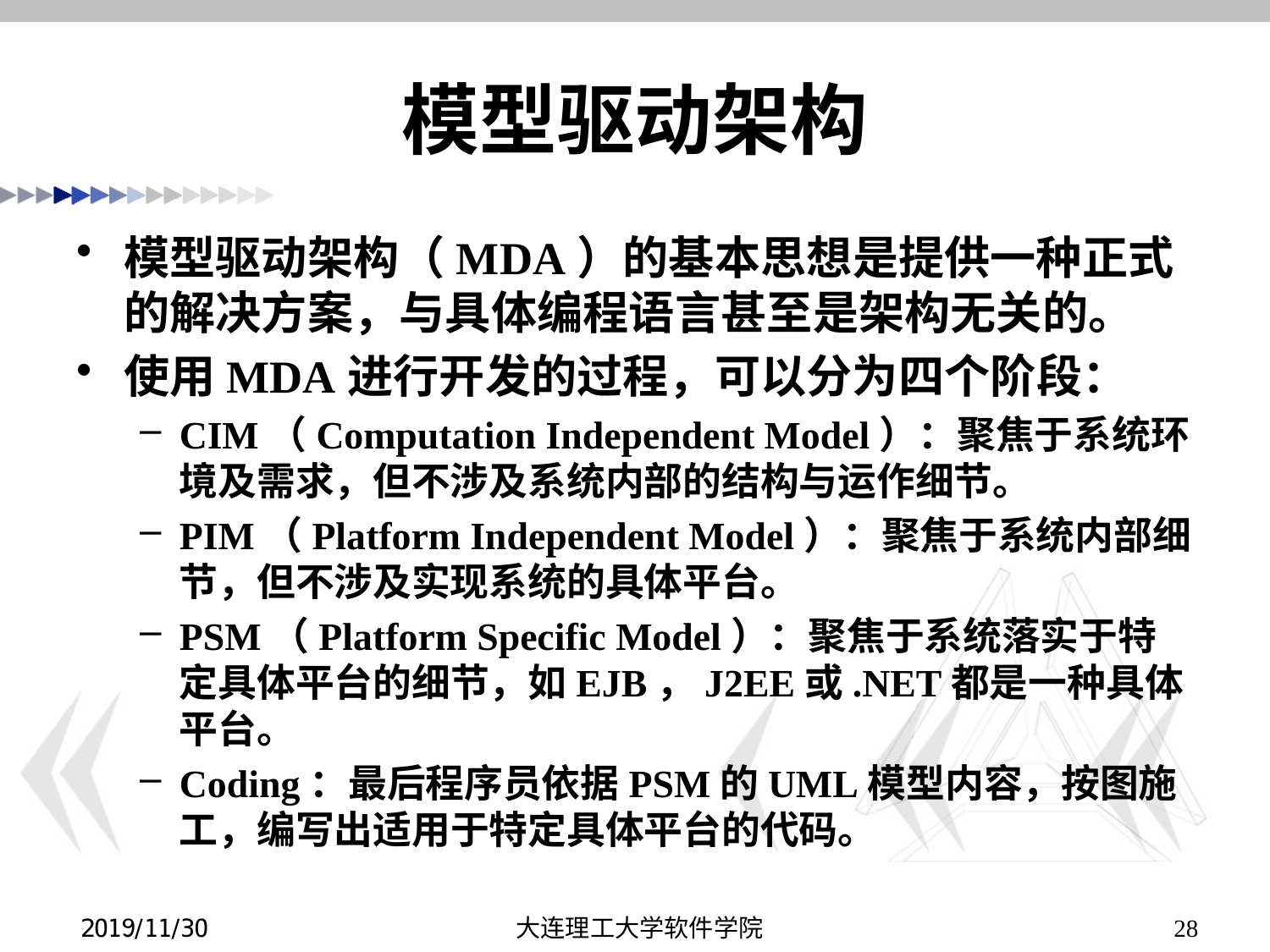

# 模型驱动架构
模型驱动架构（MDA）的基本思想是提供一种正式的解决方案，与具体编程语言甚至是架构无关的。
使用MDA进行开发的过程，可以分为四个阶段：
CIM（Computation Independent Model）：聚焦于系统环境及需求，但不涉及系统内部的结构与运作细节。
PIM（Platform Independent Model）：聚焦于系统内部细节，但不涉及实现系统的具体平台。
PSM（Platform Specific Model）：聚焦于系统落实于特定具体平台的细节，如EJB，J2EE或.NET都是一种具体平台。
Coding：最后程序员依据PSM的UML模型内容，按图施工，编写出适用于特定具体平台的代码。

2019/11/30
大连理工大学软件学院
28